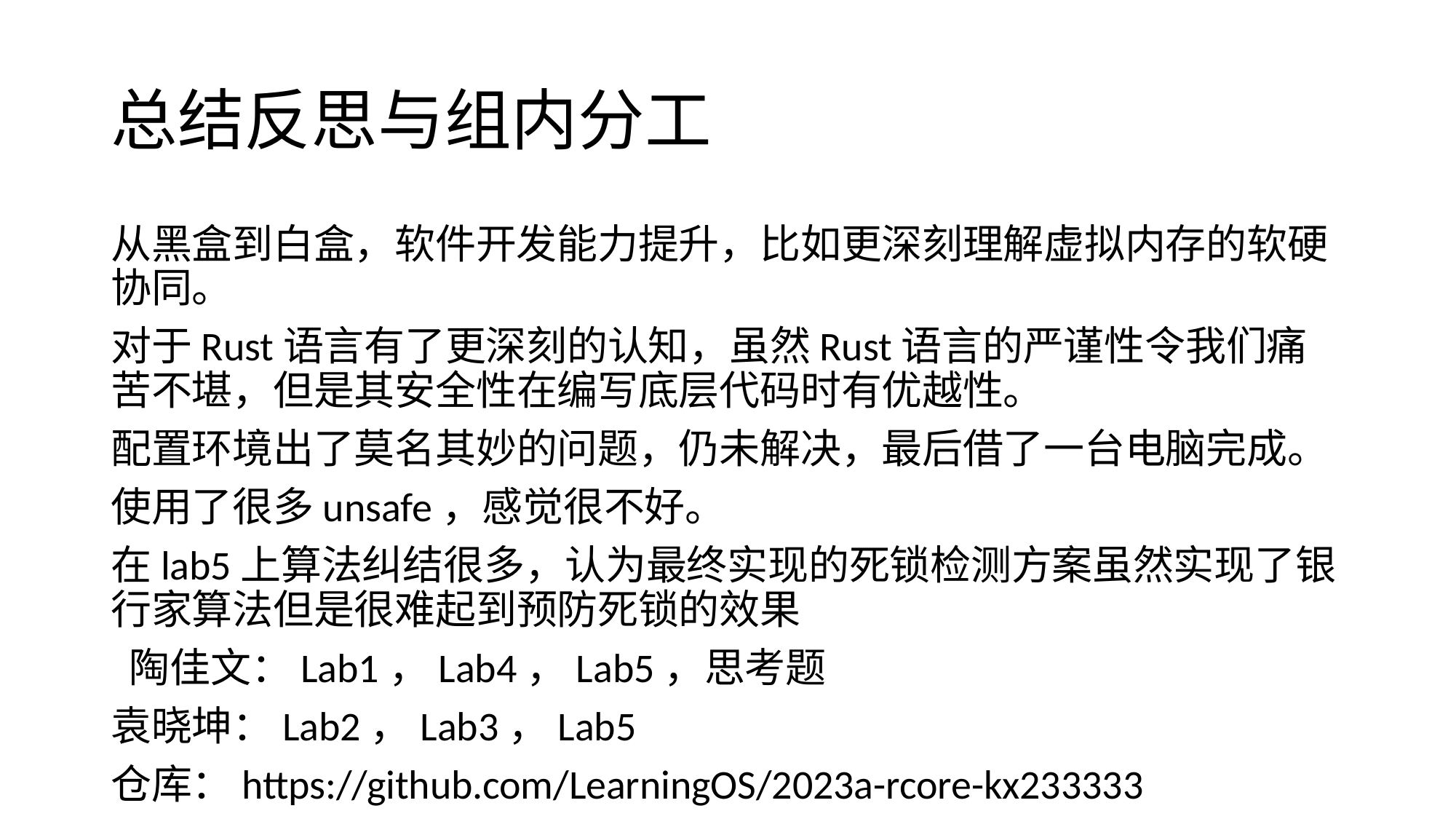

# 总结反思与组内分工
从黑盒到白盒，软件开发能力提升，比如更深刻理解虚拟内存的软硬协同。
对于Rust语言有了更深刻的认知，虽然Rust语言的严谨性令我们痛苦不堪，但是其安全性在编写底层代码时有优越性。
配置环境出了莫名其妙的问题，仍未解决，最后借了一台电脑完成。
使用了很多unsafe，感觉很不好。
在lab5上算法纠结很多，认为最终实现的死锁检测方案虽然实现了银行家算法但是很难起到预防死锁的效果
 陶佳文：Lab1，Lab4，Lab5，思考题
袁晓坤：Lab2，Lab3，Lab5
仓库：https://github.com/LearningOS/2023a-rcore-kx233333